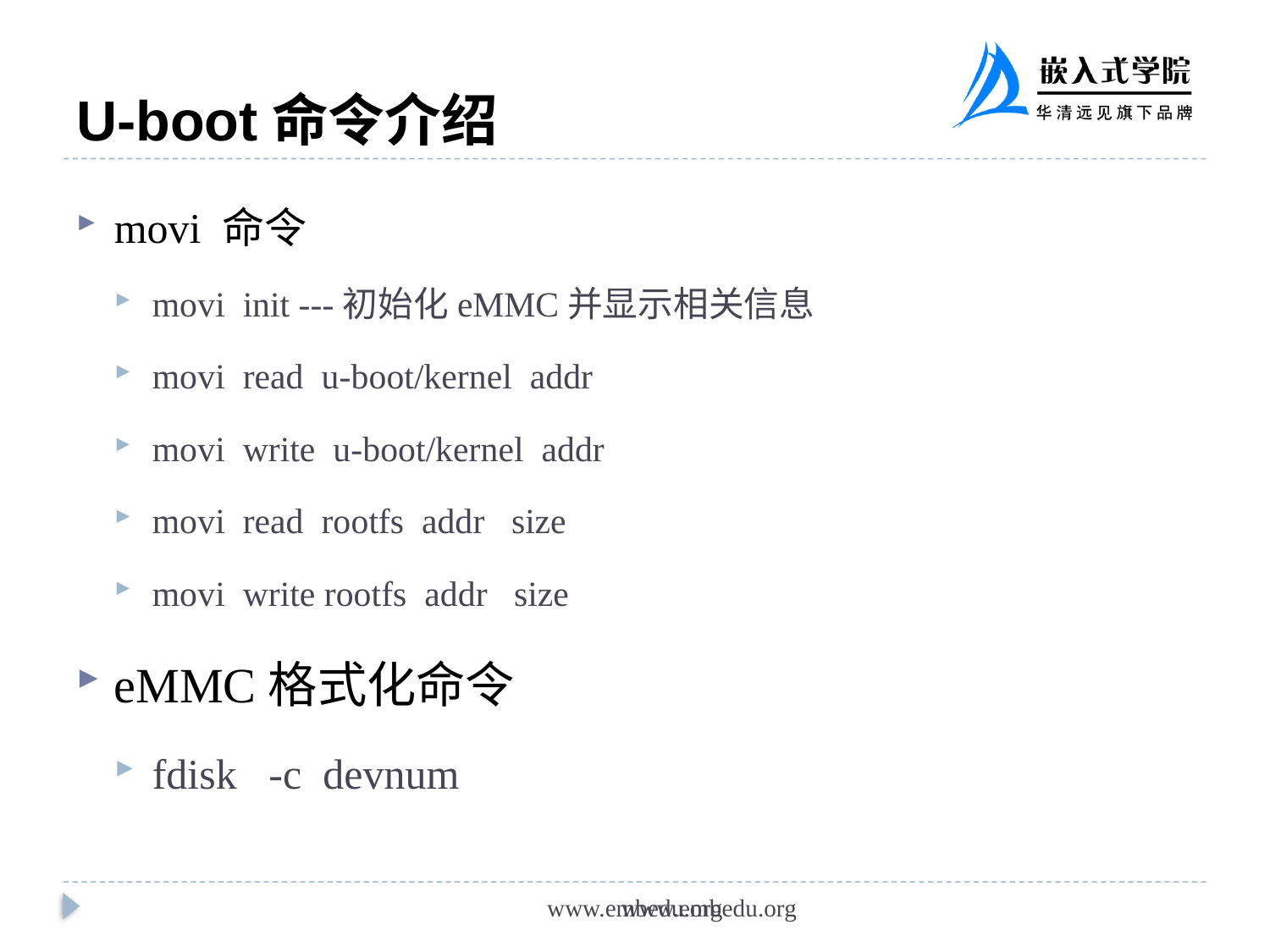

# U-boot命令介绍
movi 命令
movi  init ---初始化eMMC并显示相关信息
movi  read  u-boot/kernel  addr
movi  write  u-boot/kernel  addr
movi  read  rootfs  addr   size
movi  write rootfs  addr   size
eMMC格式化命令
fdisk   -c  devnum

www.embedu.org
www.embedu.org